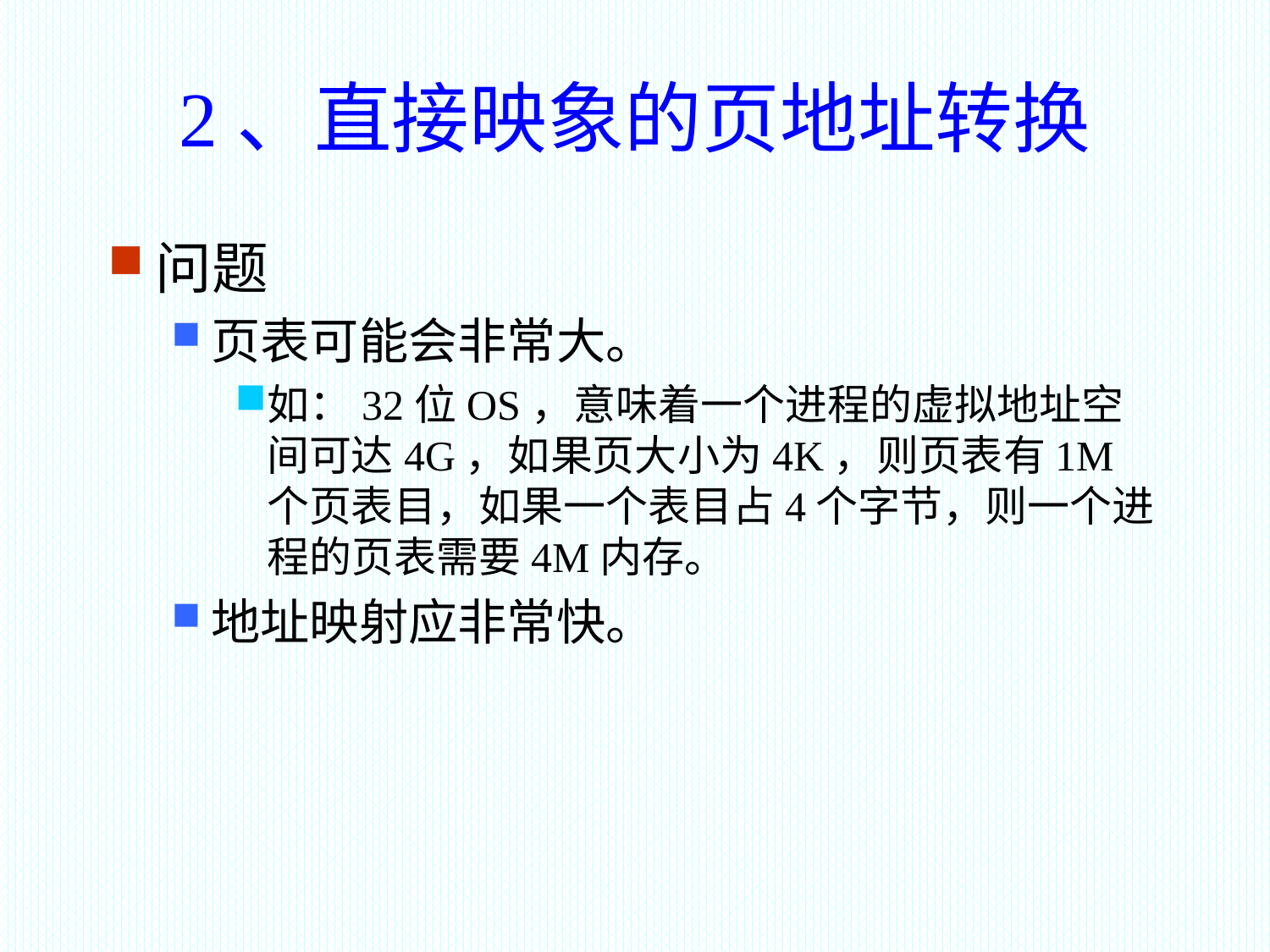

# 2、直接映象的页地址转换
问题
页表可能会非常大。
如：32位OS，意味着一个进程的虚拟地址空间可达4G，如果页大小为4K，则页表有1M个页表目，如果一个表目占4个字节，则一个进程的页表需要4M内存。
地址映射应非常快。